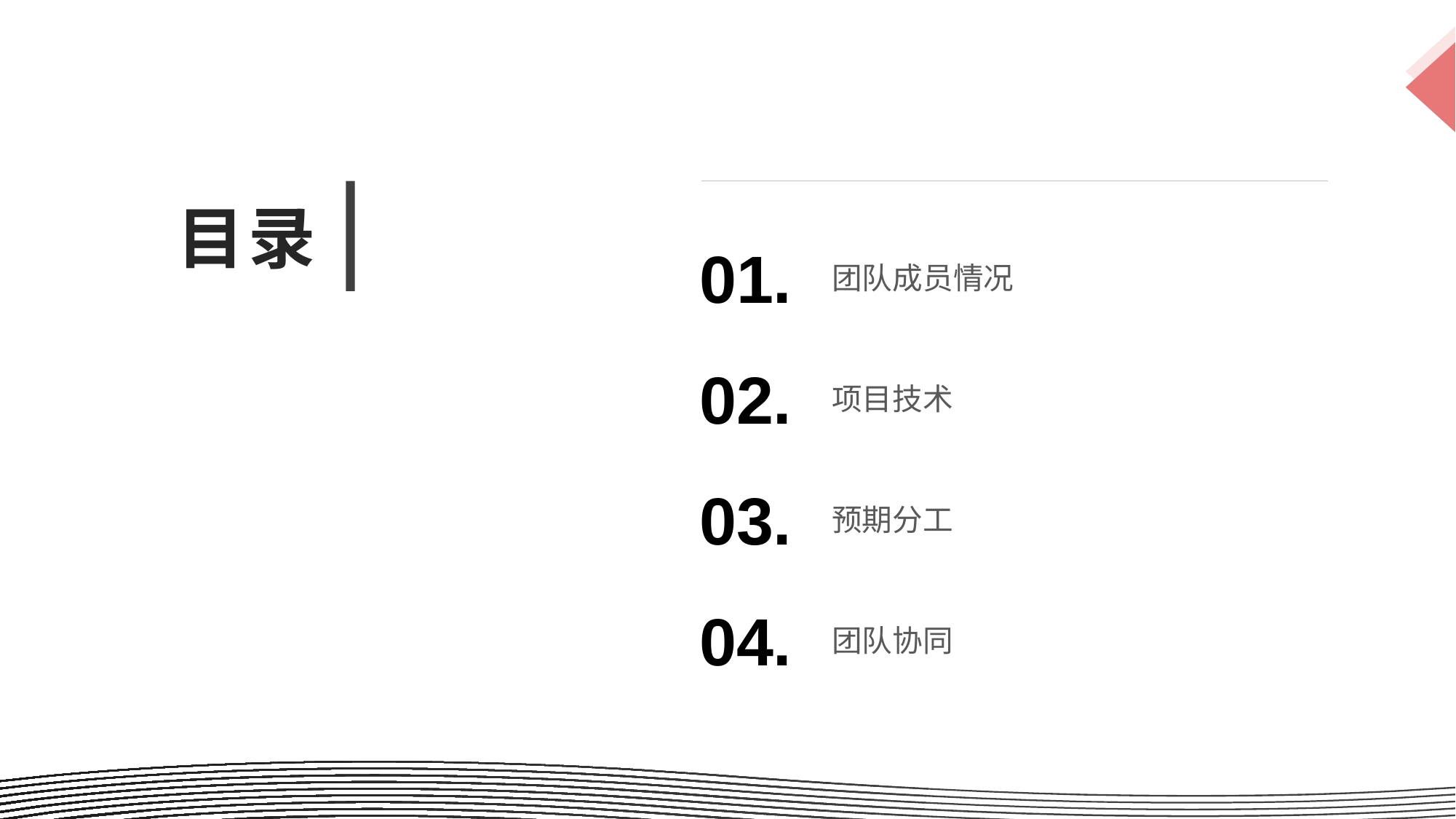

目录
01.
团队成员情况
02.
项目技术
03.
预期分工
04.
团队协同